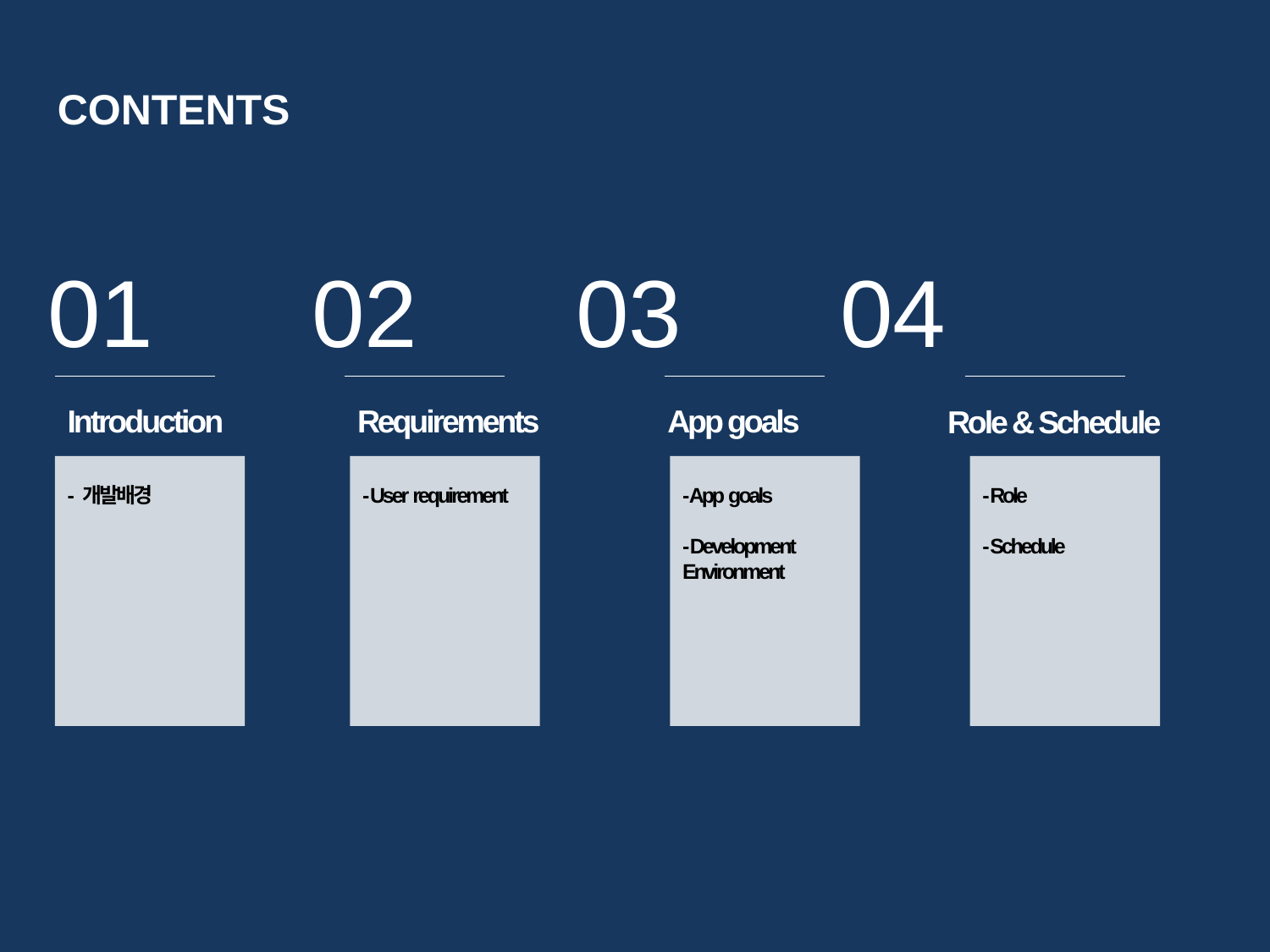

CONTENTS
01      02      03      04
Introduction
Requirements
App goals
Role & Schedule

- 개발배경

- User requirement

- App goals

- Development Environment

- Role

- Schedule